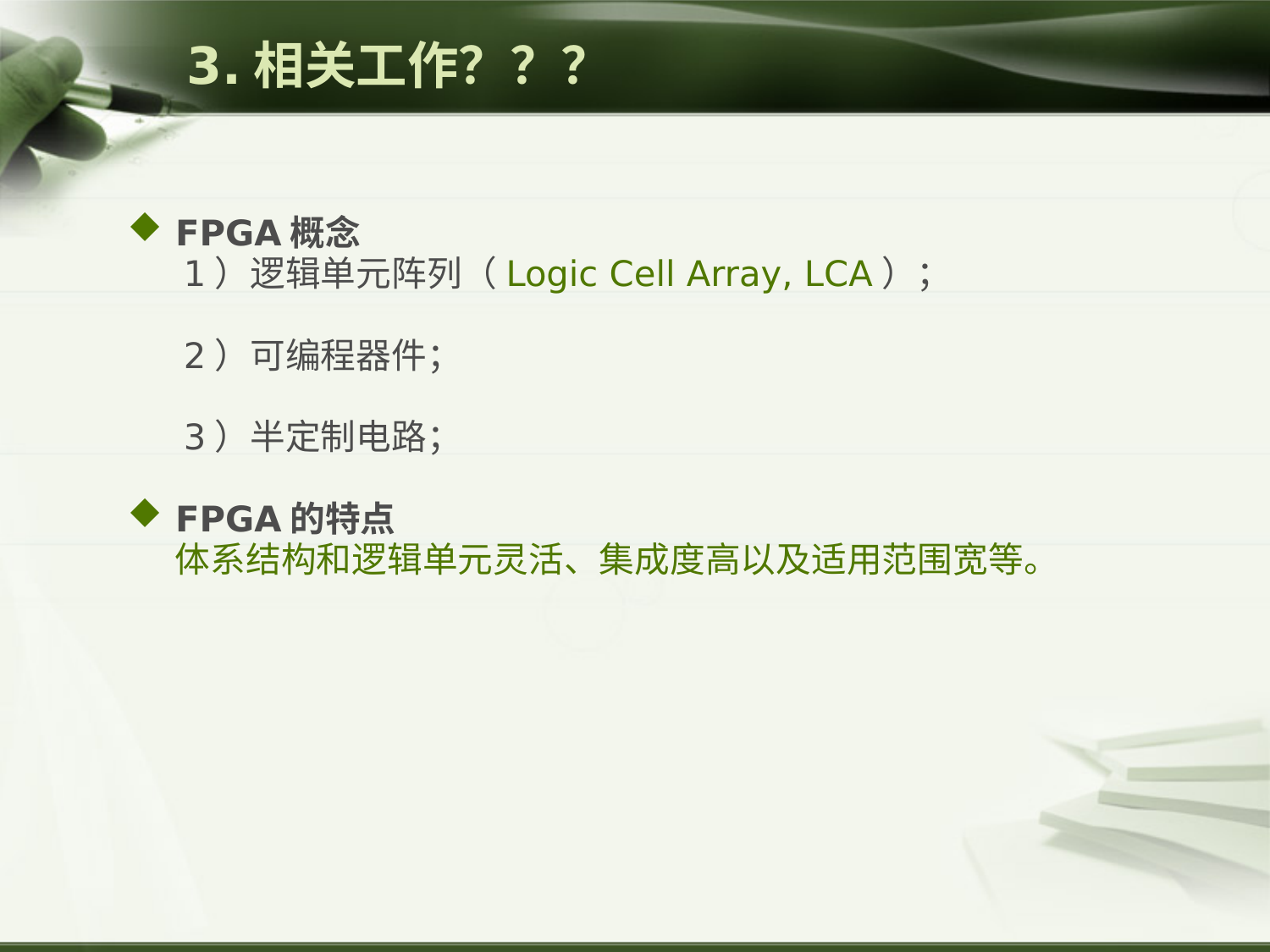

# 3.相关工作？？？
FPGA概念
     1）逻辑单元阵列（Logic Cell Array, LCA）；

     2）可编程器件；

     3）半定制电路；

FPGA的特点
     体系结构和逻辑单元灵活、集成度高以及适用范围宽等。